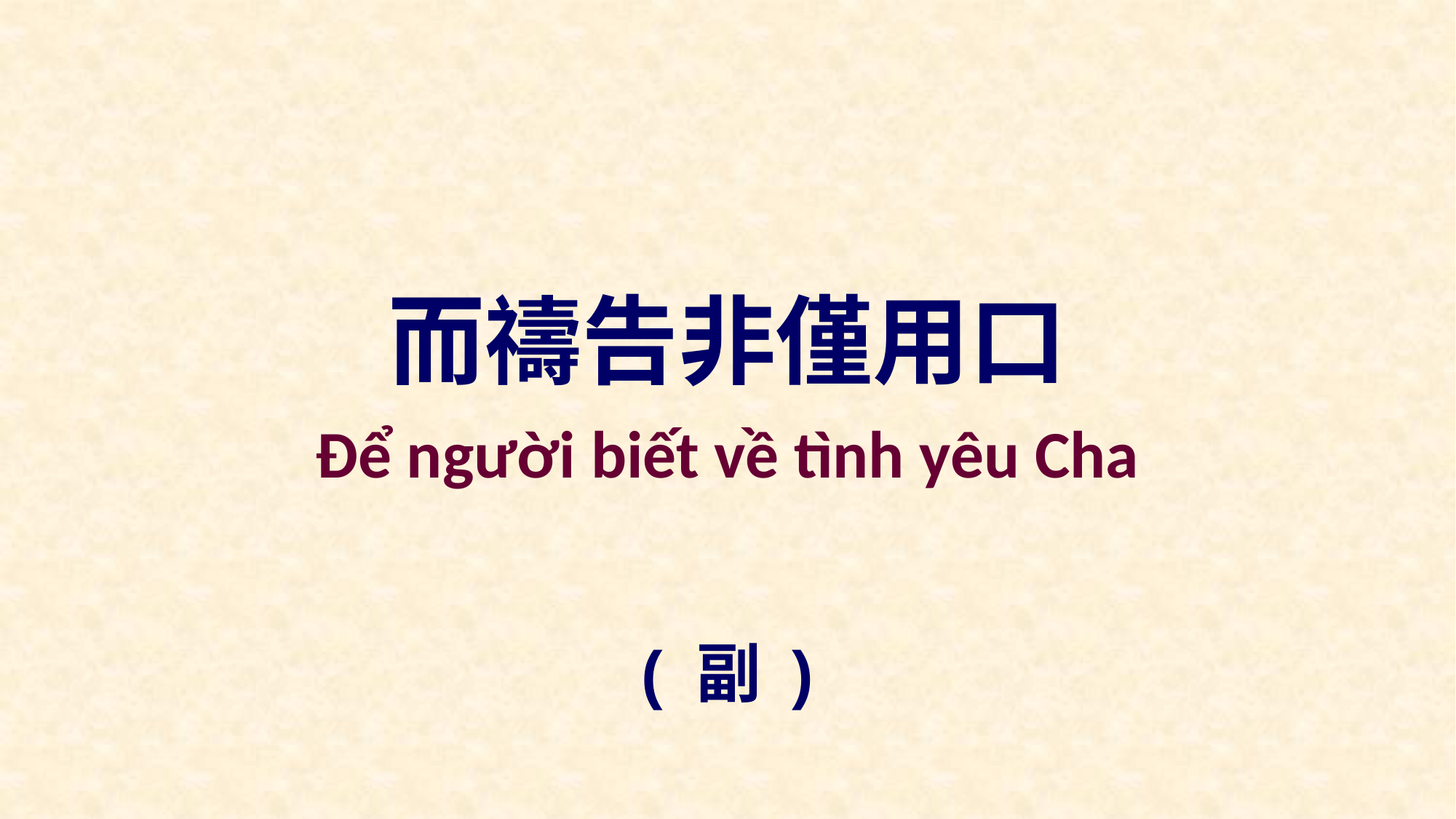

而禱告非僅用口
Để người biết về tình yêu Cha
( 副 )